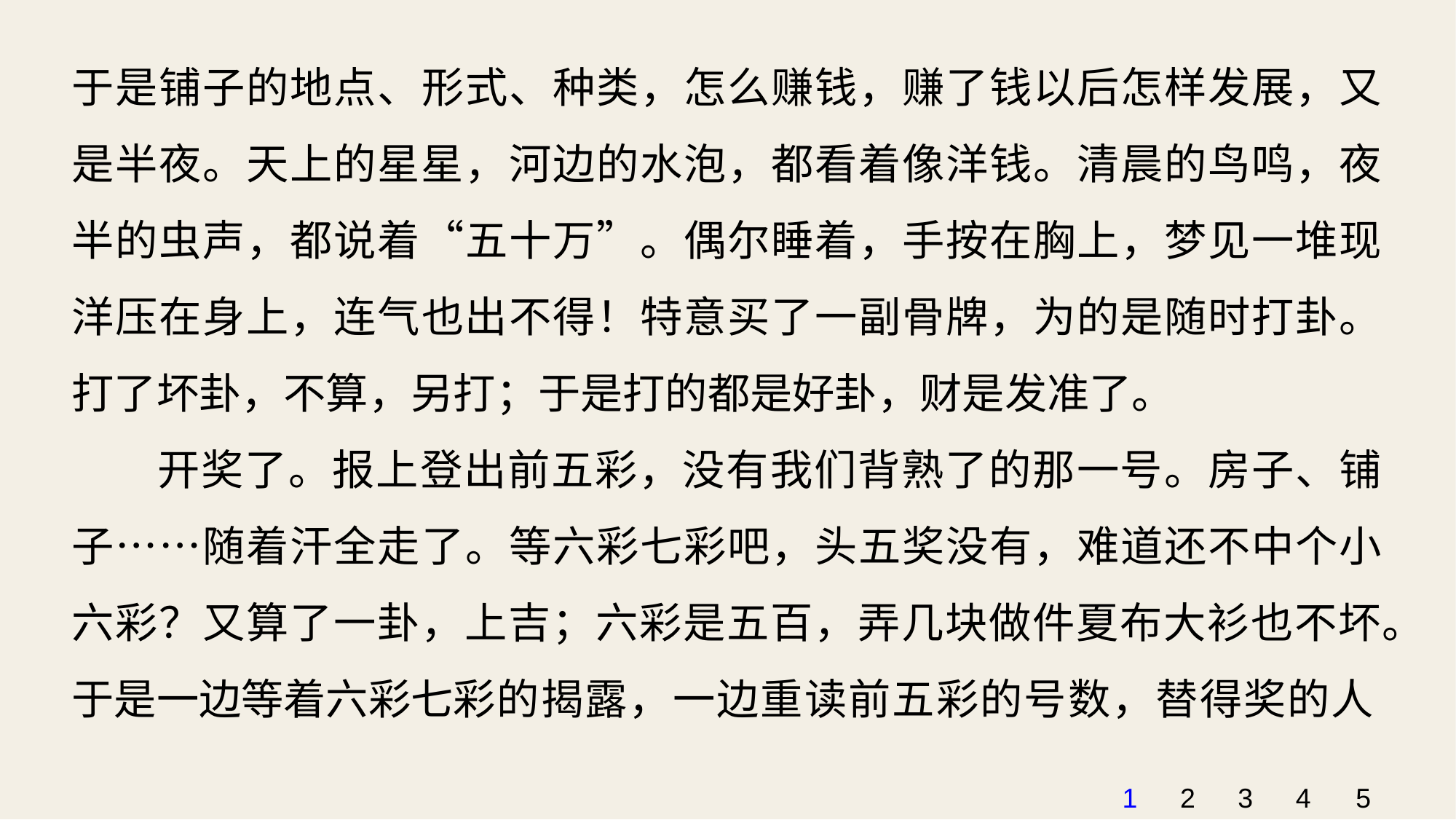

于是铺子的地点、形式、种类，怎么赚钱，赚了钱以后怎样发展，又是半夜。天上的星星，河边的水泡，都看着像洋钱。清晨的鸟鸣，夜半的虫声，都说着“五十万”。偶尔睡着，手按在胸上，梦见一堆现洋压在身上，连气也出不得！特意买了一副骨牌，为的是随时打卦。打了坏卦，不算，另打；于是打的都是好卦，财是发准了。
开奖了。报上登出前五彩，没有我们背熟了的那一号。房子、铺子……随着汗全走了。等六彩七彩吧，头五奖没有，难道还不中个小六彩？又算了一卦，上吉；六彩是五百，弄几块做件夏布大衫也不坏。于是一边等着六彩七彩的揭露，一边重读前五彩的号数，替得奖的人
1
2
3
4
5